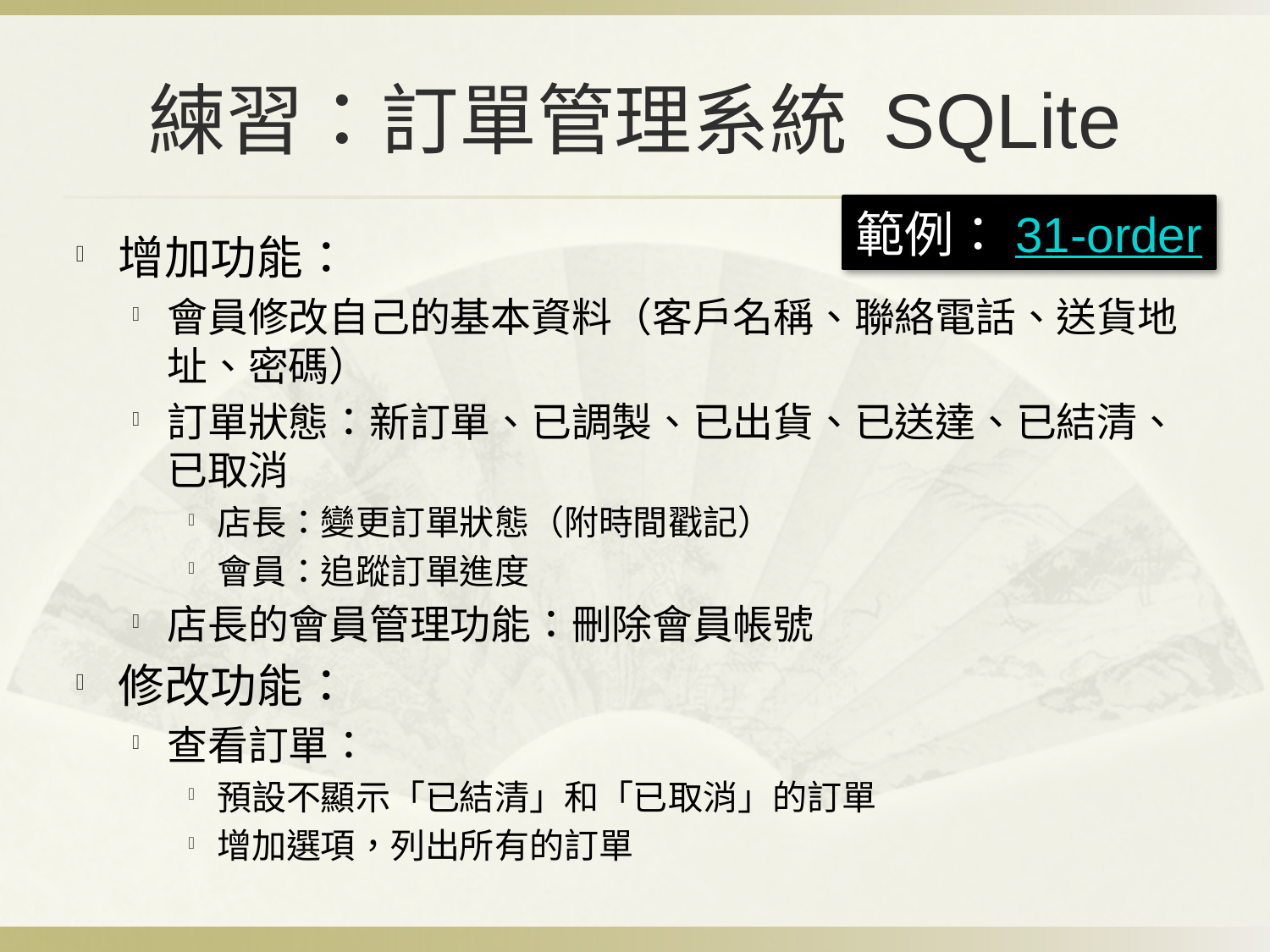

# 練習：訂單管理系統 SQLite
範例：31-order
增加功能：
會員修改自己的基本資料（客戶名稱、聯絡電話、送貨地址、密碼）
訂單狀態：新訂單、已調製、已出貨、已送達、已結清、已取消
店長：變更訂單狀態（附時間戳記）
會員：追蹤訂單進度
店長的會員管理功能：刪除會員帳號
修改功能：
查看訂單：
預設不顯示「已結清」和「已取消」的訂單
增加選項，列出所有的訂單